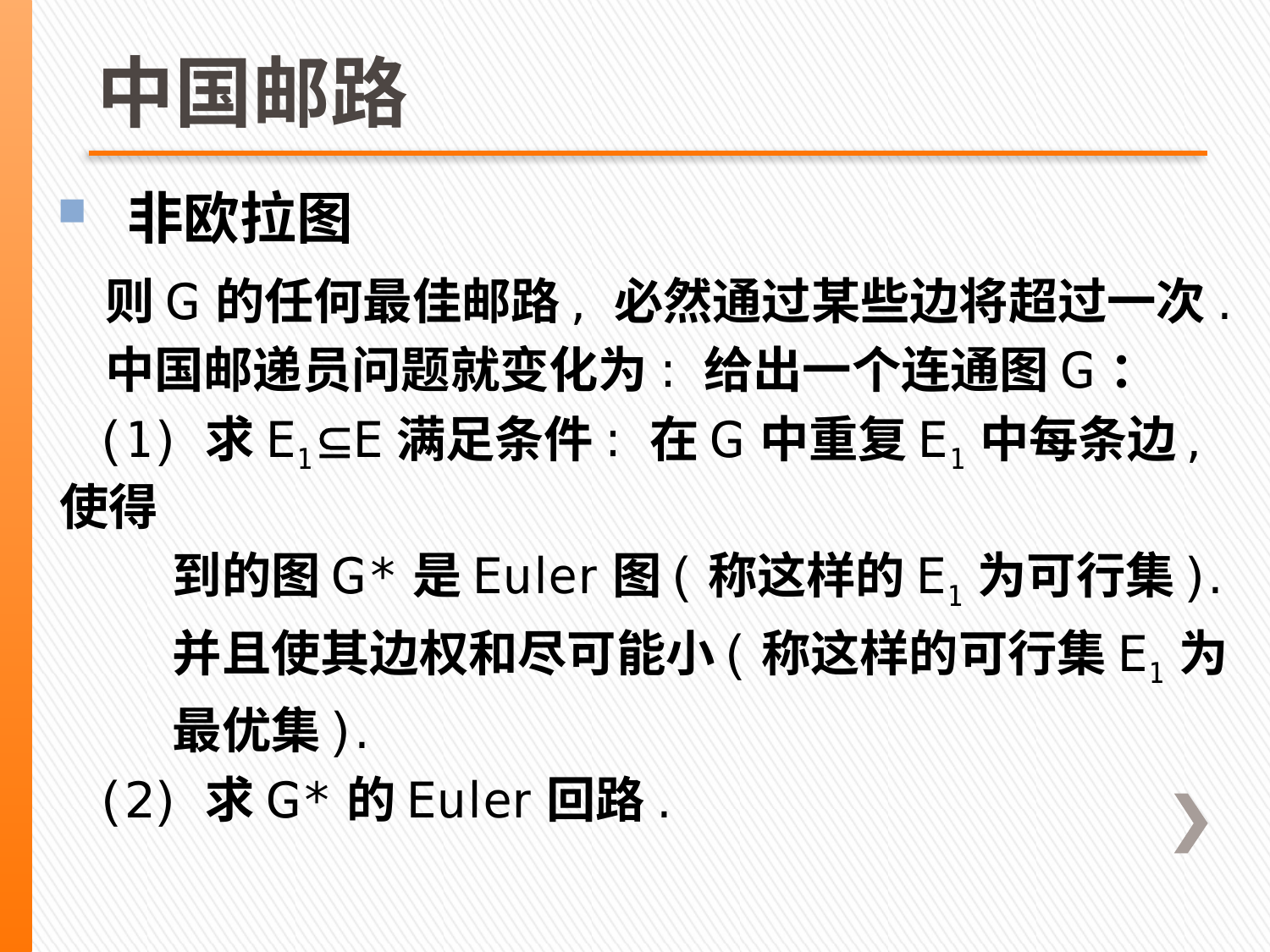

中国邮路
  非欧拉图
   则G的任何最佳邮路, 必然通过某些边将超过一次.
   中国邮递员问题就变化为: 给出一个连通图G：
   (1) 求E1⊆E满足条件: 在G中重复E1中每条边, 使得
         到的图G*是Euler图(称这样的E1为可行集).
         并且使其边权和尽可能小(称这样的可行集E1为
         最优集).
   (2) 求G*的Euler回路.